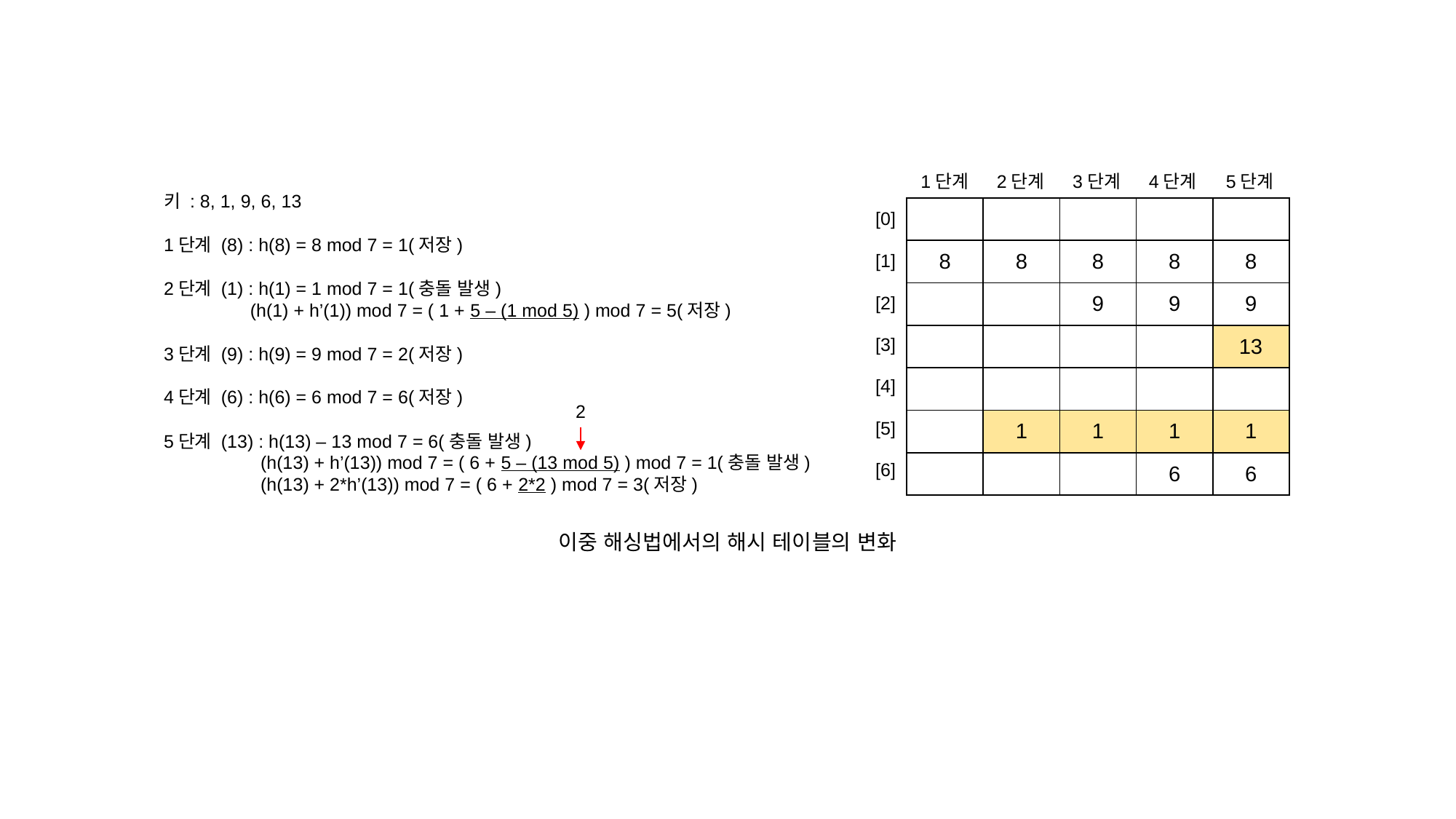

1단계
2단계
3단계
4단계
5단계
키 : 8, 1, 9, 6, 13

1단계 (8) : h(8) = 8 mod 7 = 1(저장)

2단계 (1) : h(1) = 1 mod 7 = 1(충돌 발생)
                 (h(1) + h’(1)) mod 7 = ( 1 + 5 – (1 mod 5) ) mod 7 = 5(저장)

3단계 (9) : h(9) = 9 mod 7 = 2(저장)

4단계 (6) : h(6) = 6 mod 7 = 6(저장)

5단계 (13) : h(13) – 13 mod 7 = 6(충돌 발생)
                   (h(13) + h’(13)) mod 7 = ( 6 + 5 – (13 mod 5) ) mod 7 = 1(충돌 발생)
                   (h(13) + 2*h’(13)) mod 7 = ( 6 + 2*2 ) mod 7 = 3(저장)
|  |  |  |  |  |
| --- | --- | --- | --- | --- |
| 8 | 8 | 8 | 8 | 8 |
|  |  | 9 | 9 | 9 |
|  |  |  |  | 13 |
|  |  |  |  |  |
|  | 1 | 1 | 1 | 1 |
|  |  |  | 6 | 6 |
[0]
[1]
[2]
[3]
[4]
2
[5]
[6]
이중 해싱법에서의 해시 테이블의 변화